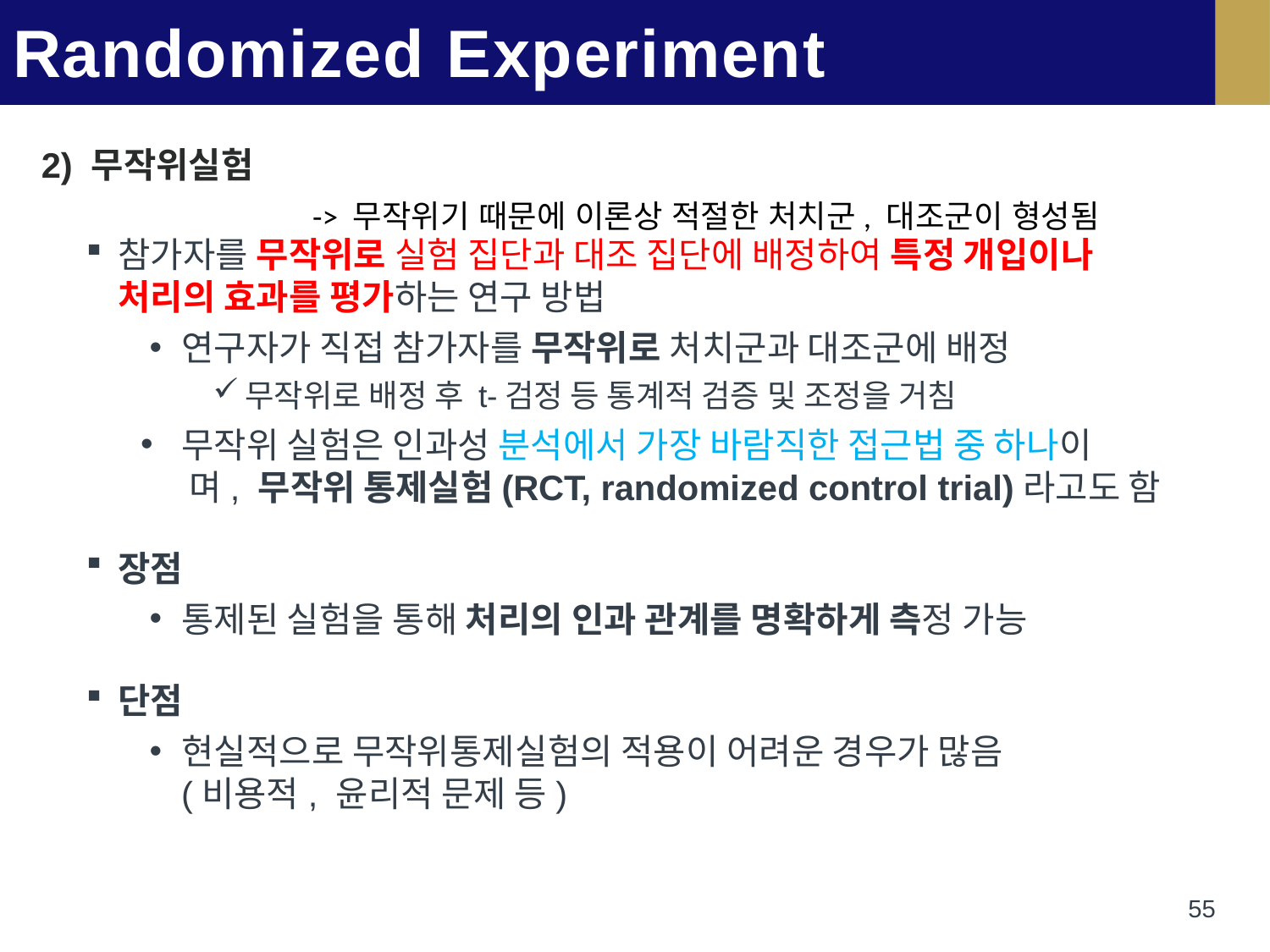

# Randomized Experiment
2) 무작위실험

참가자를 무작위로 실험 집단과 대조 집단에 배정하여 특정 개입이나
처리의 효과를 평가하는 연구 방법
연구자가 직접 참가자를 무작위로 처치군과 대조군에 배정
무작위로 배정 후 t-검정 등 통계적 검증 및 조정을 거침
무작위 실험은 인과성 분석에서 가장 바람직한 접근법 중 하나이
며, 무작위 통제실험(RCT, randomized control trial)라고도 함

장점
통제된 실험을 통해 처리의 인과 관계를 명확하게 측정 가능

단점
현실적으로 무작위통제실험의 적용이 어려운 경우가 많음
(비용적, 윤리적 문제 등)
-> 무작위기 때문에 이론상 적절한 처치군, 대조군이 형성됨
55